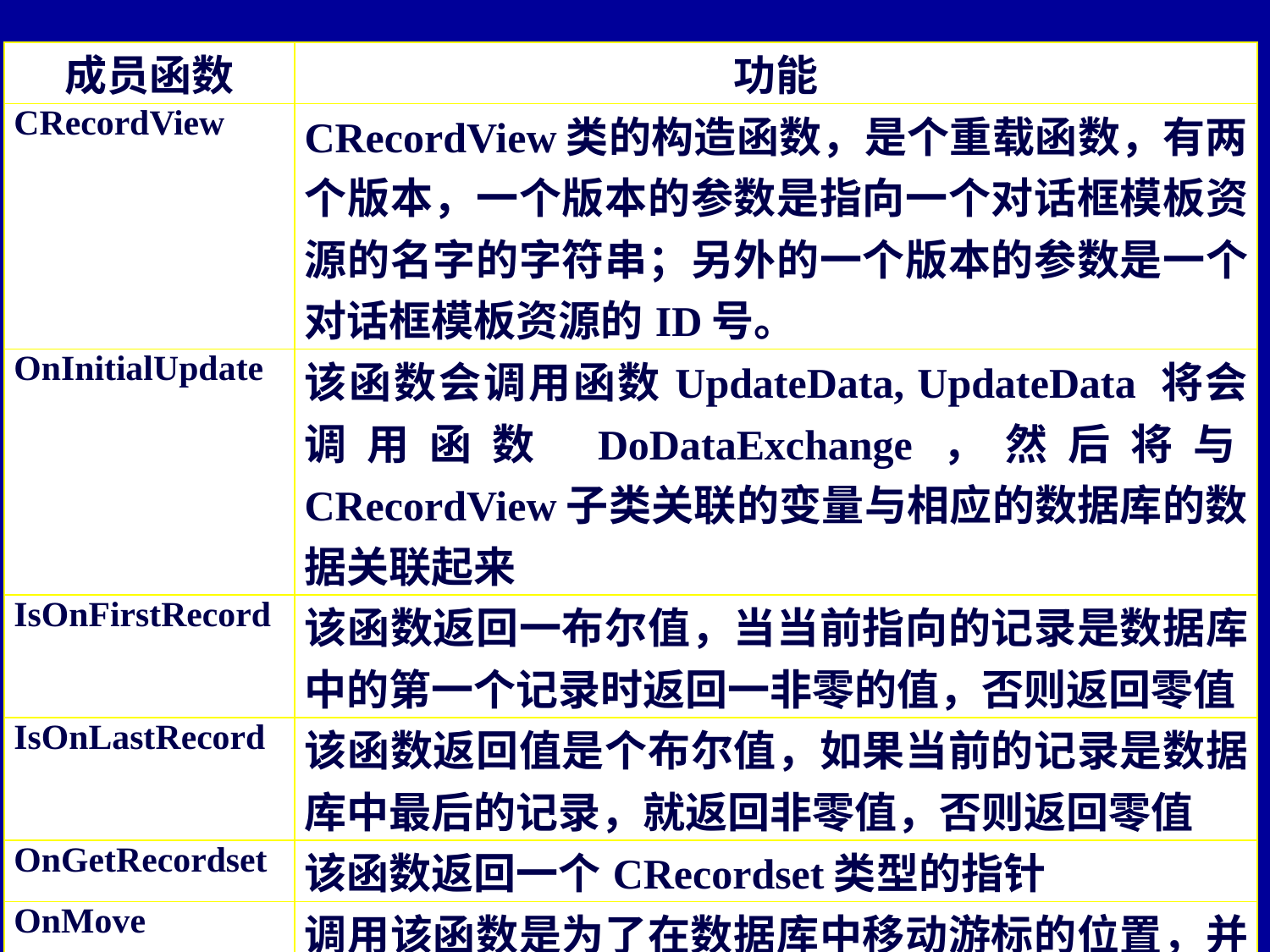

| 成员函数 | 功能 |
| --- | --- |
| CRecordView | CRecordView类的构造函数，是个重载函数，有两个版本，一个版本的参数是指向一个对话框模板资源的名字的字符串；另外的一个版本的参数是一个对话框模板资源的ID号。 |
| OnInitialUpdate | 该函数会调用函数UpdateData, UpdateData 将会调用函数 DoDataExchange，然后将与CRecordView子类关联的变量与相应的数据库的数据关联起来 |
| IsOnFirstRecord | 该函数返回一布尔值，当当前指向的记录是数据库中的第一个记录时返回一非零的值，否则返回零值 |
| IsOnLastRecord | 该函数返回值是个布尔值，如果当前的记录是数据库中最后的记录，就返回非零值，否则返回零值 |
| OnGetRecordset | 该函数返回一个CRecordset类型的指针 |
| OnMove | 调用该函数是为了在数据库中移动游标的位置，并且将记录显示在视图中的控件里面，如果移动成功，返回非零值，否则就返回零值。 |